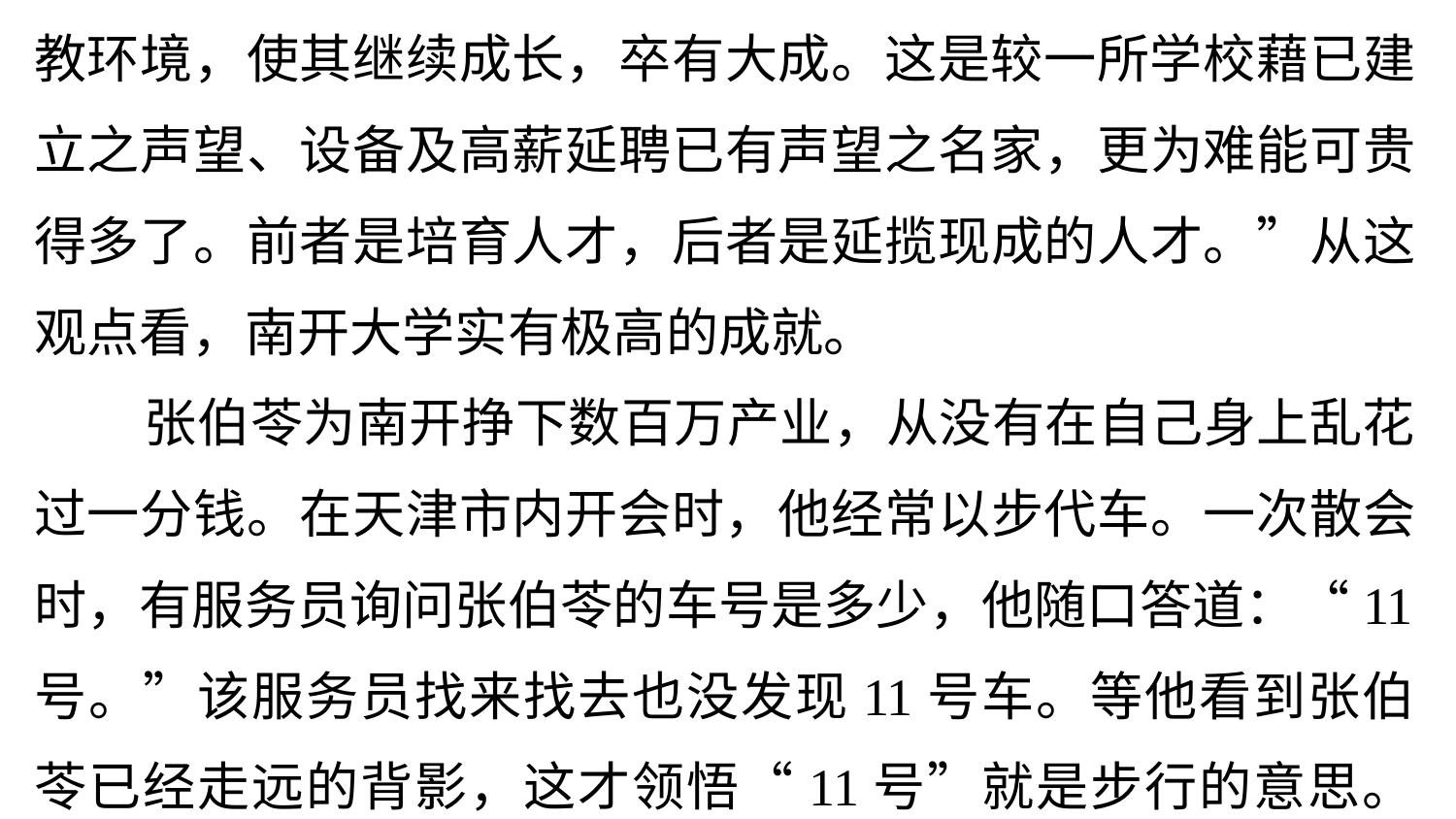

教环境，使其继续成长，卒有大成。这是较一所学校藉已建立之声望、设备及高薪延聘已有声望之名家，更为难能可贵得多了。前者是培育人才，后者是延揽现成的人才。”从这观点看，南开大学实有极高的成就。
        张伯苓为南开挣下数百万产业，从没有在自己身上乱花过一分钱。在天津市内开会时，他经常以步代车。一次散会时，有服务员询问张伯苓的车号是多少，他随口答道：“11号。”该服务员找来找去也没发现11号车。等他看到张伯苓已经走远的背影，这才领悟“11号”就是步行的意思。张伯